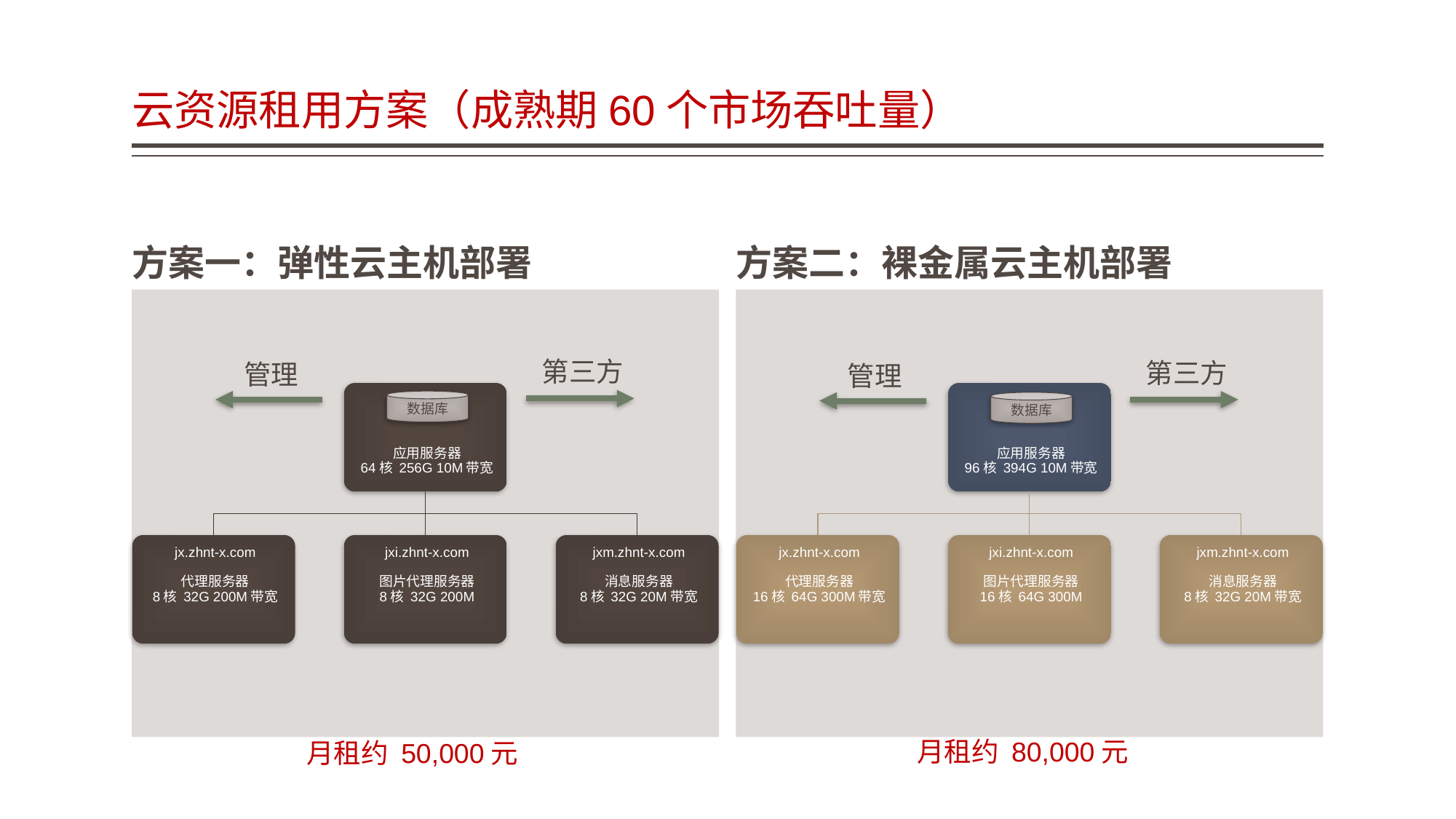

# 云资源租用方案（成熟期60个市场吞吐量）
方案一：弹性云主机部署
方案二：裸金属云主机部署
应用服务器
64核 256G 10M带宽
jx.zhnt-x.com
代理服务器
8核 32G 200M带宽
jxi.zhnt-x.com
图片代理服务器
8核 32G 200M
jxm.zhnt-x.com
消息服务器
8核 32G 20M带宽
应用服务器
96核 394G 10M带宽
jx.zhnt-x.com
代理服务器
16核 64G 300M带宽
jxi.zhnt-x.com
图片代理服务器
16核 64G 300M
jxm.zhnt-x.com
消息服务器
8核 32G 20M带宽
第三方
第三方
第三方
管理
管理
管理
数据库
数据库
月租约 80,000元
月租约 50,000元